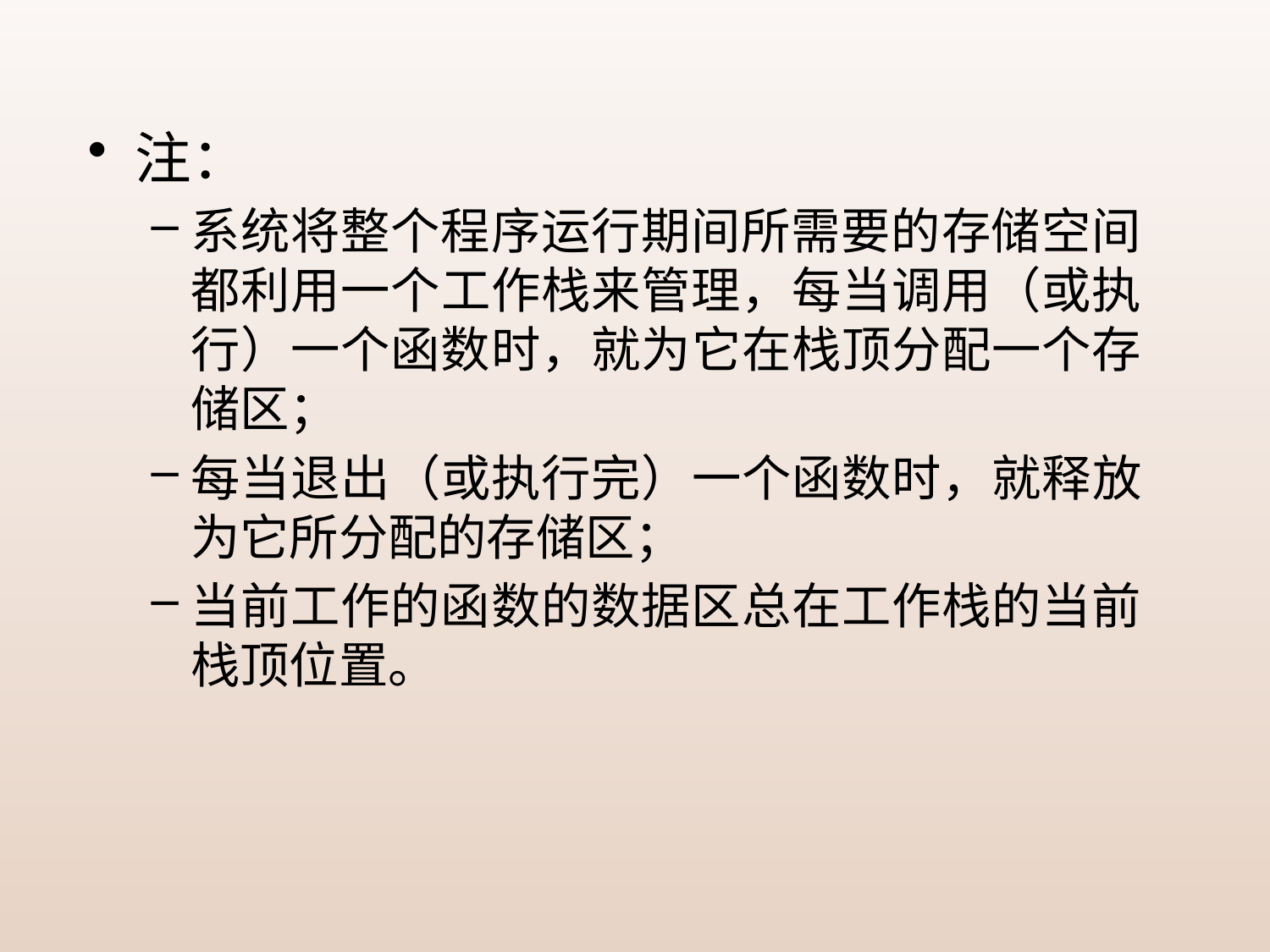

注：
系统将整个程序运行期间所需要的存储空间都利用一个工作栈来管理，每当调用（或执行）一个函数时，就为它在栈顶分配一个存储区；
每当退出（或执行完）一个函数时，就释放为它所分配的存储区；
当前工作的函数的数据区总在工作栈的当前栈顶位置。